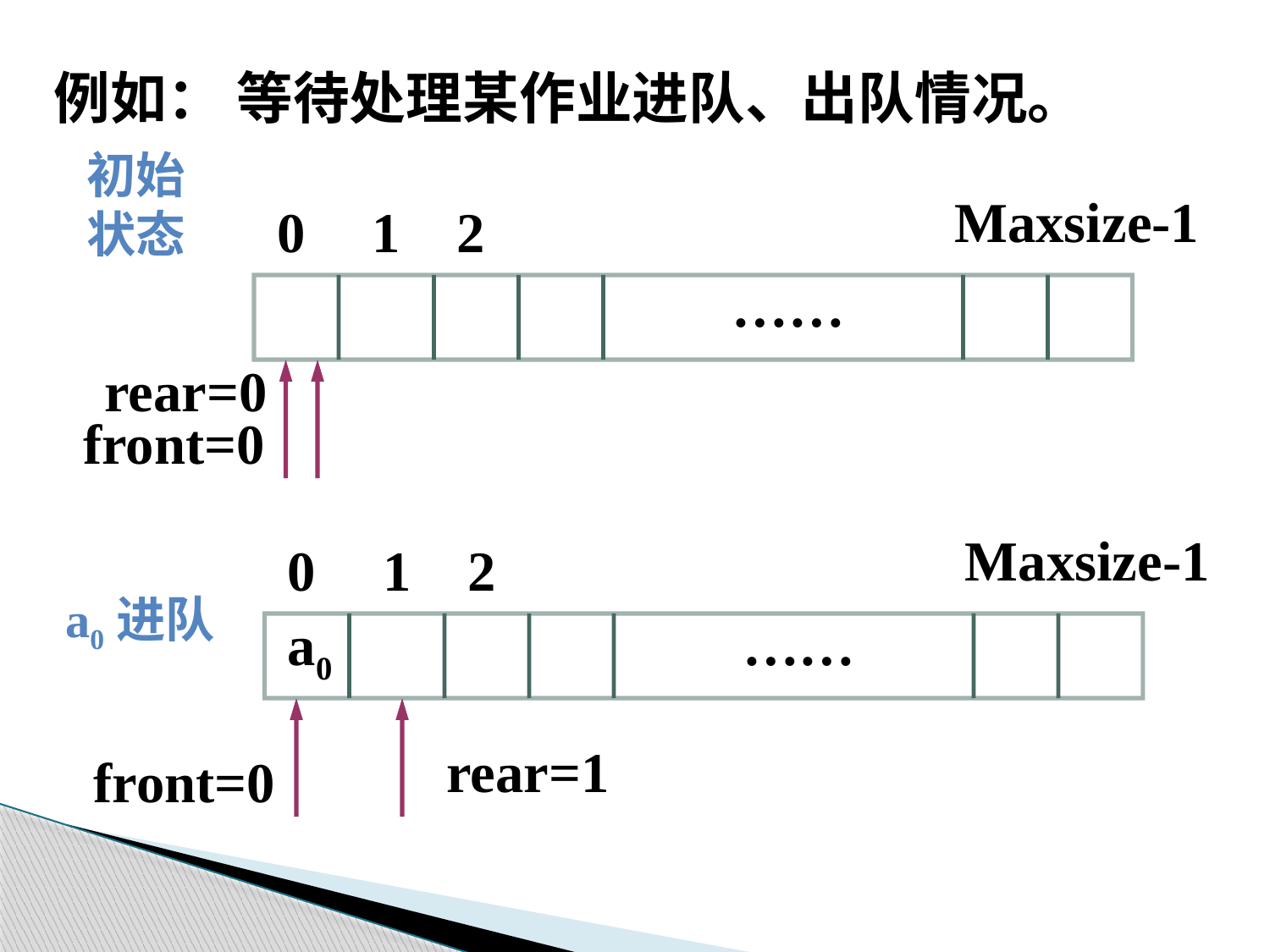

例如： 等待处理某作业进队、出队情况。
初始状态
Maxsize-1
0
1
2
……

  rear=0

  front=0
Maxsize-1
0
1
2
a0进队
a0
……

rear=1
  front=0